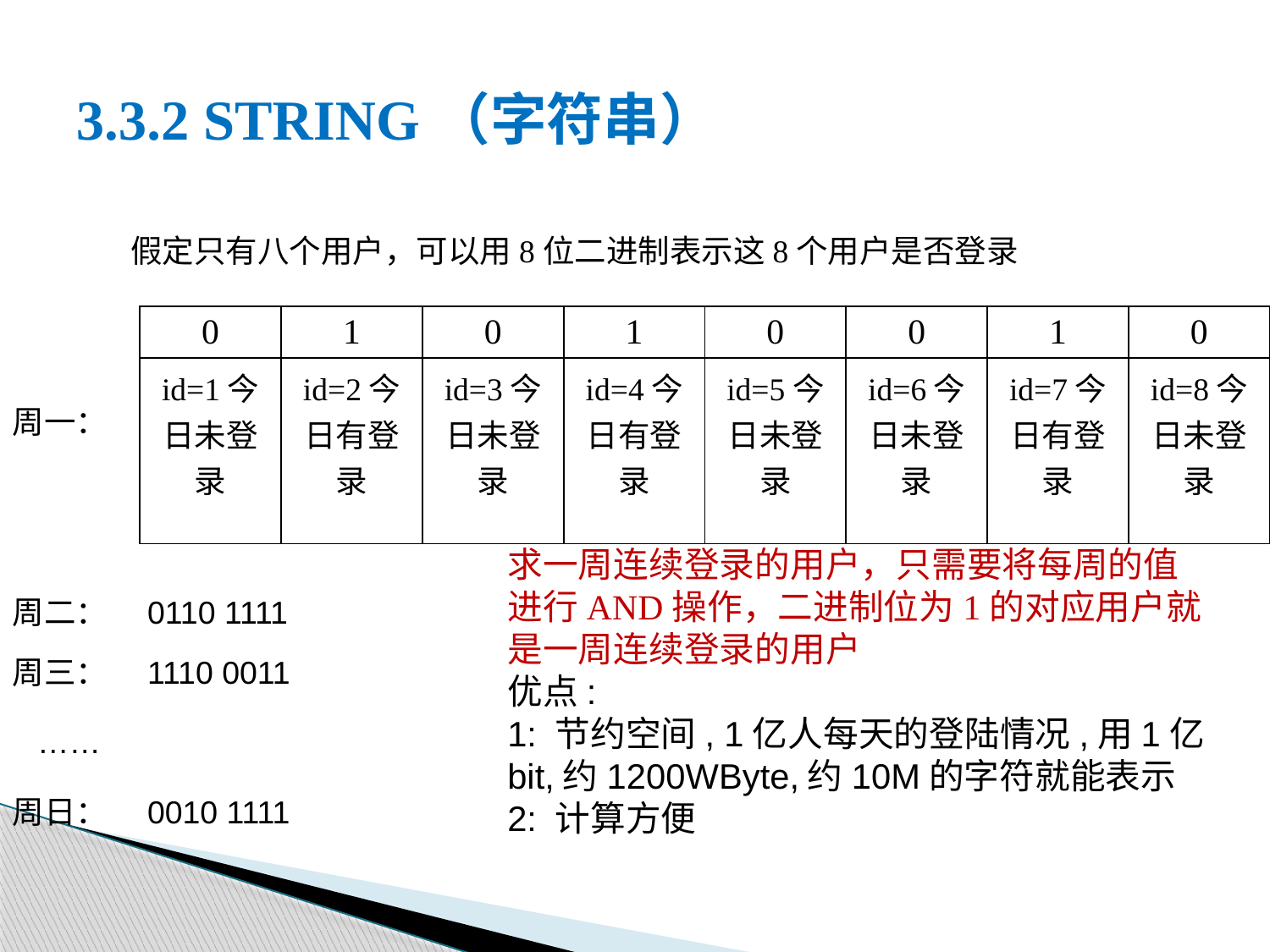

# 3.3.2 STRING（字符串）
假定只有八个用户，可以用8位二进制表示这8个用户是否登录

| 0 | 1 | 0 | 1 | 0 | 0 | 1 | 0 |
| --- | --- | --- | --- | --- | --- | --- | --- |
| id=1今日未登录 | id=2今日有登录 | id=3今日未登录 | id=4今日有登录 | id=5今日未登录 | id=6今日未登录 | id=7今日有登录 | id=8今日未登录 |
周一：
求一周连续登录的用户，只需要将每周的值进行AND操作，二进制位为1的对应用户就是一周连续登录的用户
优点:
1: 节约空间, 1亿人每天的登陆情况,用1亿bit,约1200WByte,约10M的字符就能表示
2: 计算方便

周二：
0110 1111
周三：
1110 0011
……
周日：
0010 1111